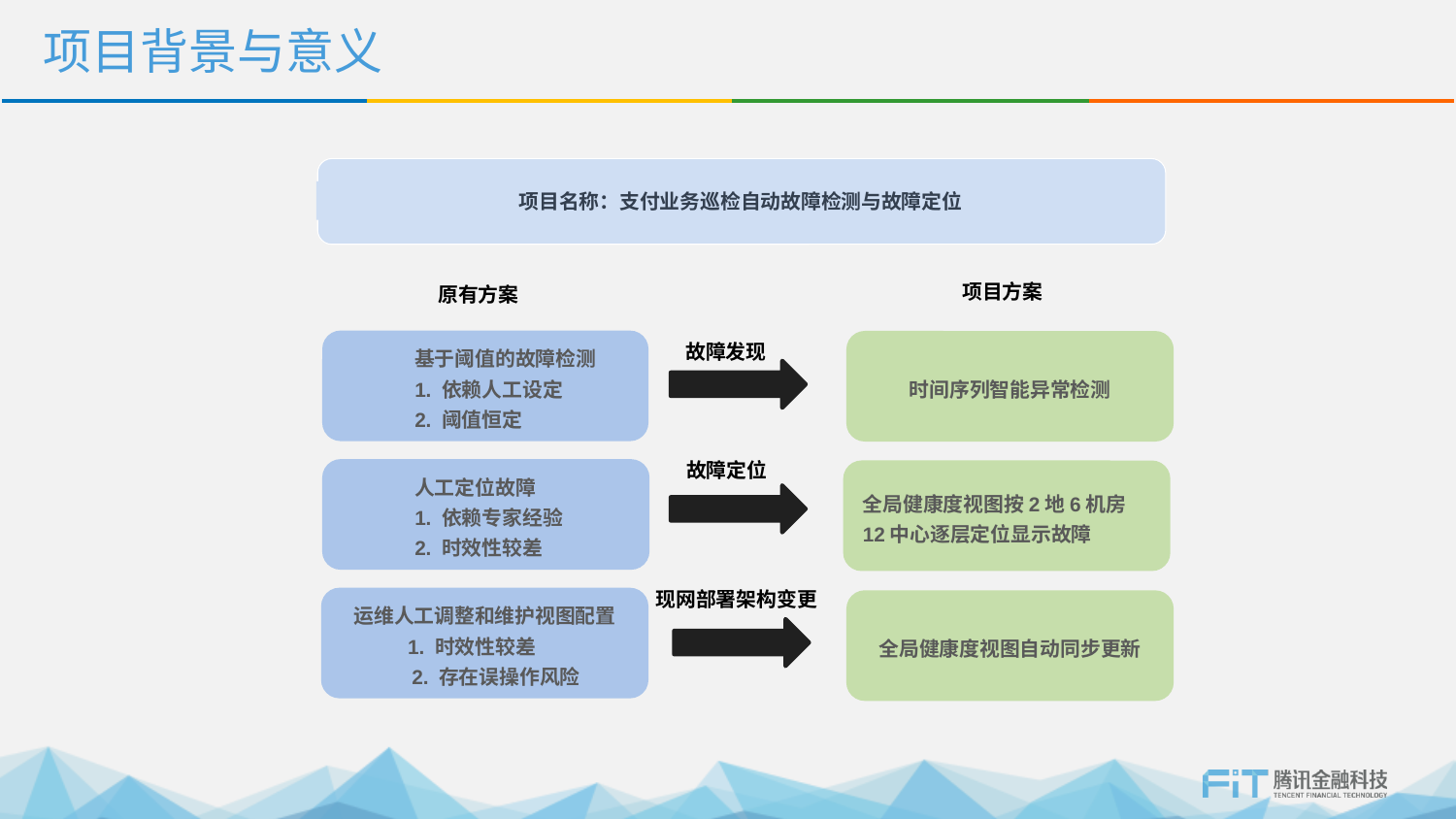

项目背景与意义

项目名称：支付业务巡检自动故障检测与故障定位
项目方案
原有方案
基于阈值的故障检测
1. 依赖人工设定
2. 阈值恒定
时间序列智能异常检测
故障发现

故障定位
人工定位故障
1. 依赖专家经验
2. 时效性较差
全局健康度视图按2地6机房12中心逐层定位显示故障

现网部署架构变更
运维人工调整和维护视图配置
            1. 时效性较差
    2. 存在误操作风险
全局健康度视图自动同步更新